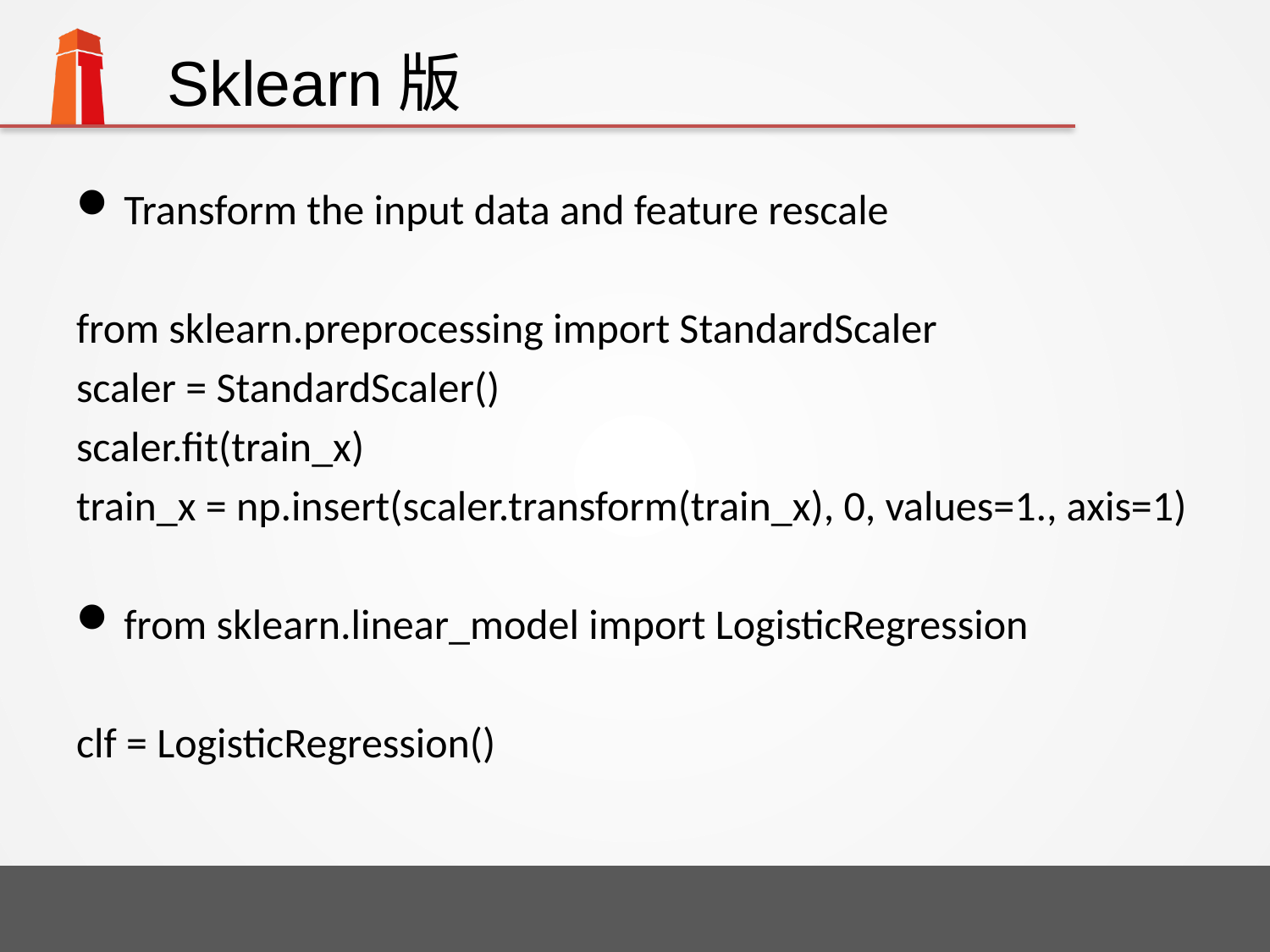

# Sklearn版
Transform the input data and feature rescale

from sklearn.preprocessing import StandardScaler
scaler = StandardScaler()
scaler.fit(train_x)
train_x = np.insert(scaler.transform(train_x), 0, values=1., axis=1)

from sklearn.linear_model import LogisticRegression

clf = LogisticRegression()